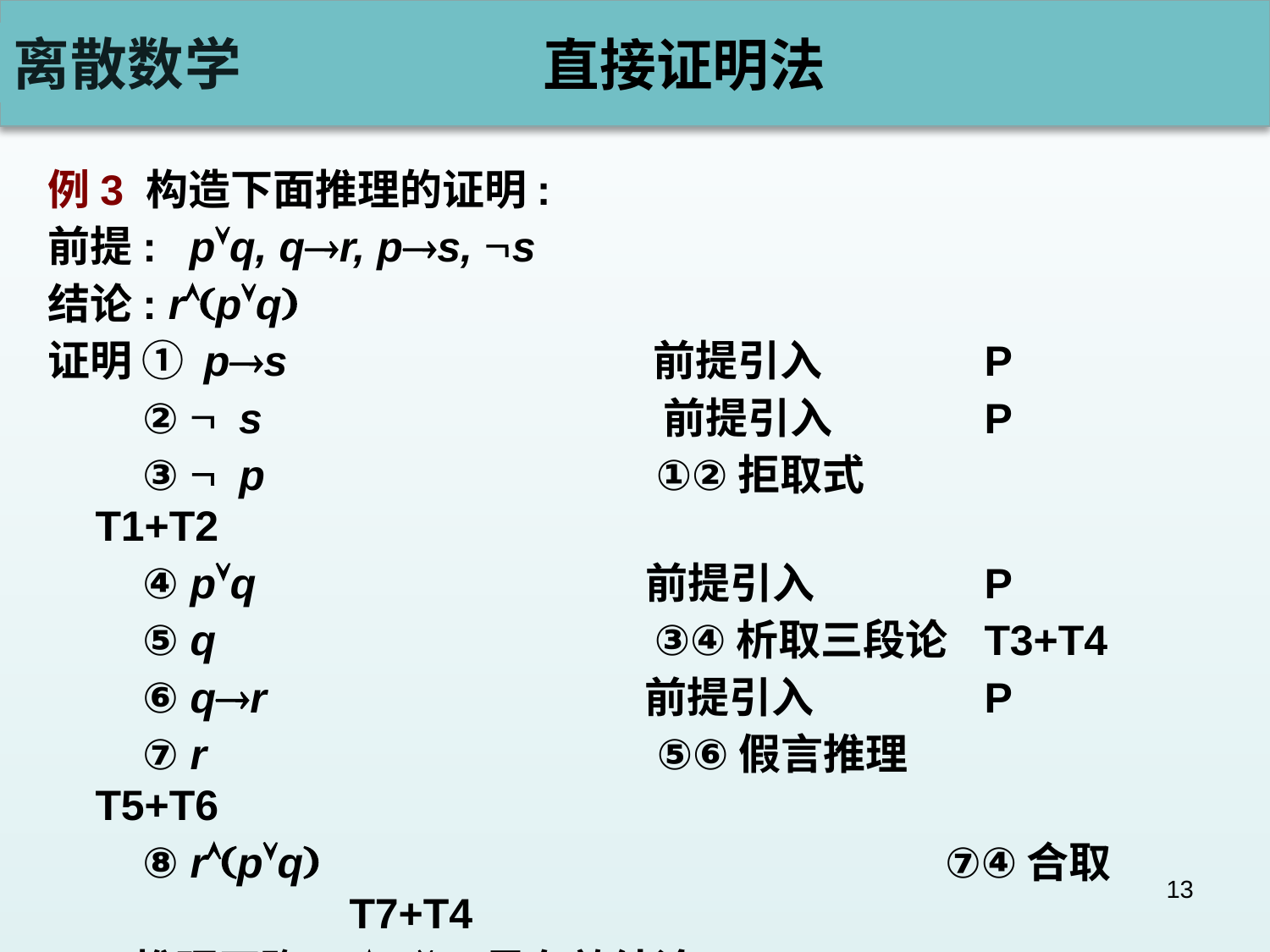

# 直接证明法
例3 构造下面推理的证明:
前提:  p∨q, q→r, p→s, ¬s
结论: r∧(p∨q)
证明 ① p→s                              前提引入		P
        ② ¬ s                                 前提引入		P
	    ③ ¬ p                                 ①②拒取式		T1+T2
        ④ p∨q                                前提引入		P
        ⑤ q                                     ③④析取三段论 	T3+T4
        ⑥ q→r                               前提引入		P
        ⑦ r                                      ⑤⑥假言推理		T5+T6
        ⑧ r∧(p∨q)                              ⑦④合取		T7+T4
        推理正确, r∧(p∨q)是有效结论

13